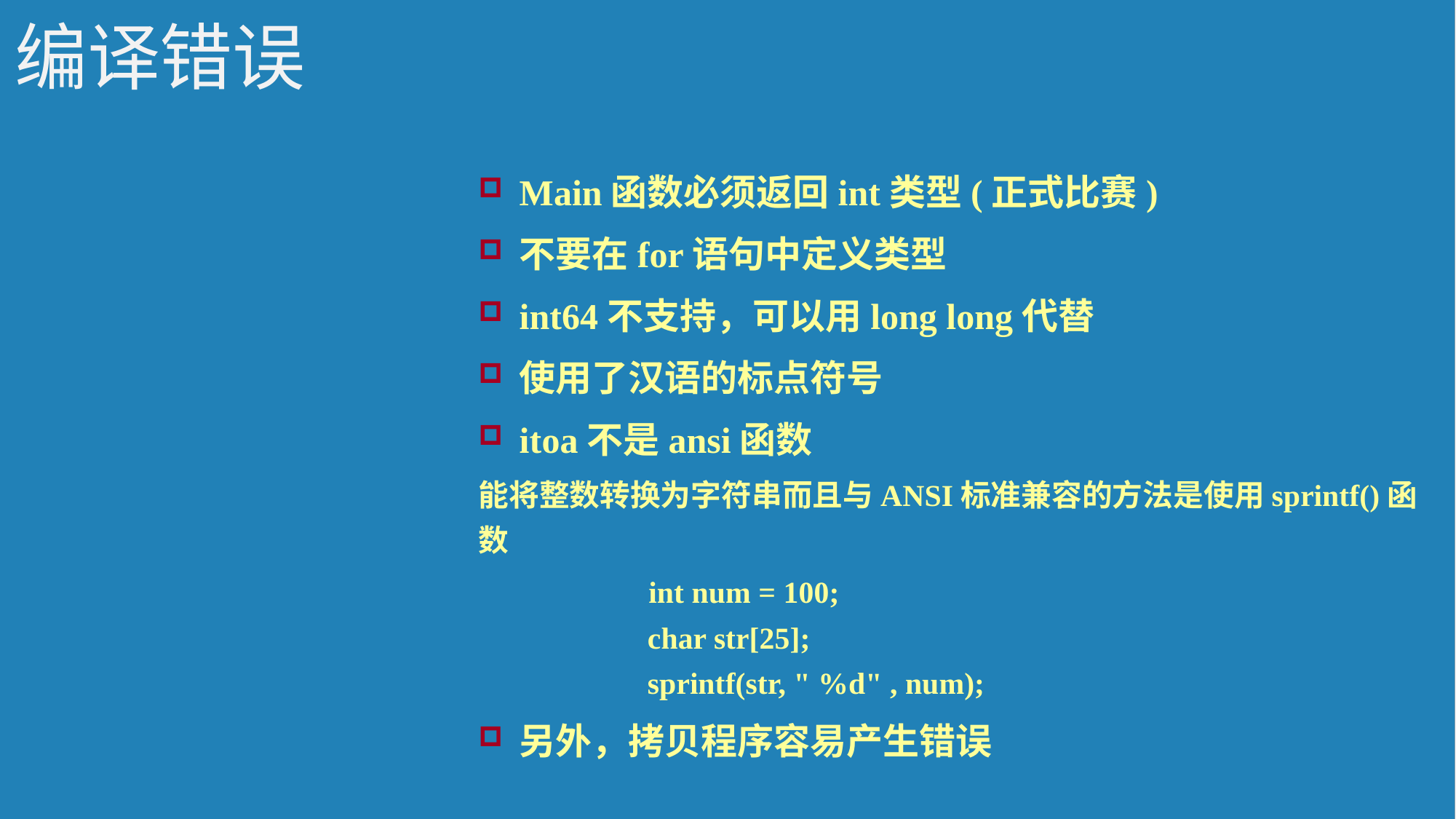

编译错误
Main函数必须返回int类型(正式比赛)
不要在for语句中定义类型
int64不支持，可以用long long代替
使用了汉语的标点符号
itoa不是ansi函数
能将整数转换为字符串而且与ANSI标准兼容的方法是使用sprintf()函数
        int num = 100;
    char str[25];
    sprintf(str, " %d" , num);
另外，拷贝程序容易产生错误